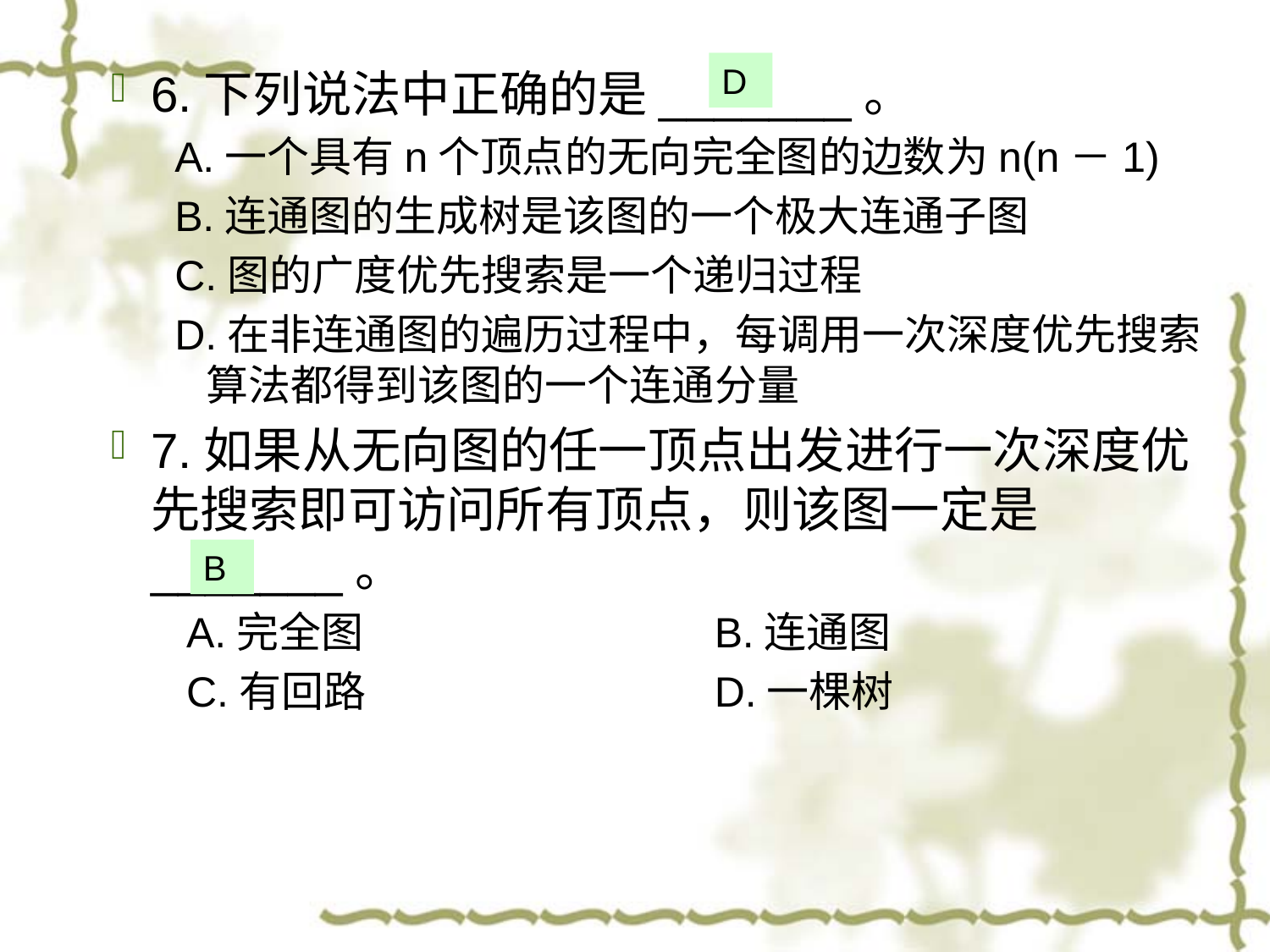

D
6.下列说法中正确的是_______。
A.一个具有n个顶点的无向完全图的边数为n(n－1)
B.连通图的生成树是该图的一个极大连通子图
C.图的广度优先搜索是一个递归过程
D.在非连通图的遍历过程中，每调用一次深度优先搜索算法都得到该图的一个连通分量
7.如果从无向图的任一顶点出发进行一次深度优先搜索即可访问所有顶点，则该图一定是_______。
 A.完全图	   		B.连通图
 C.有回路             		D.一棵树
B